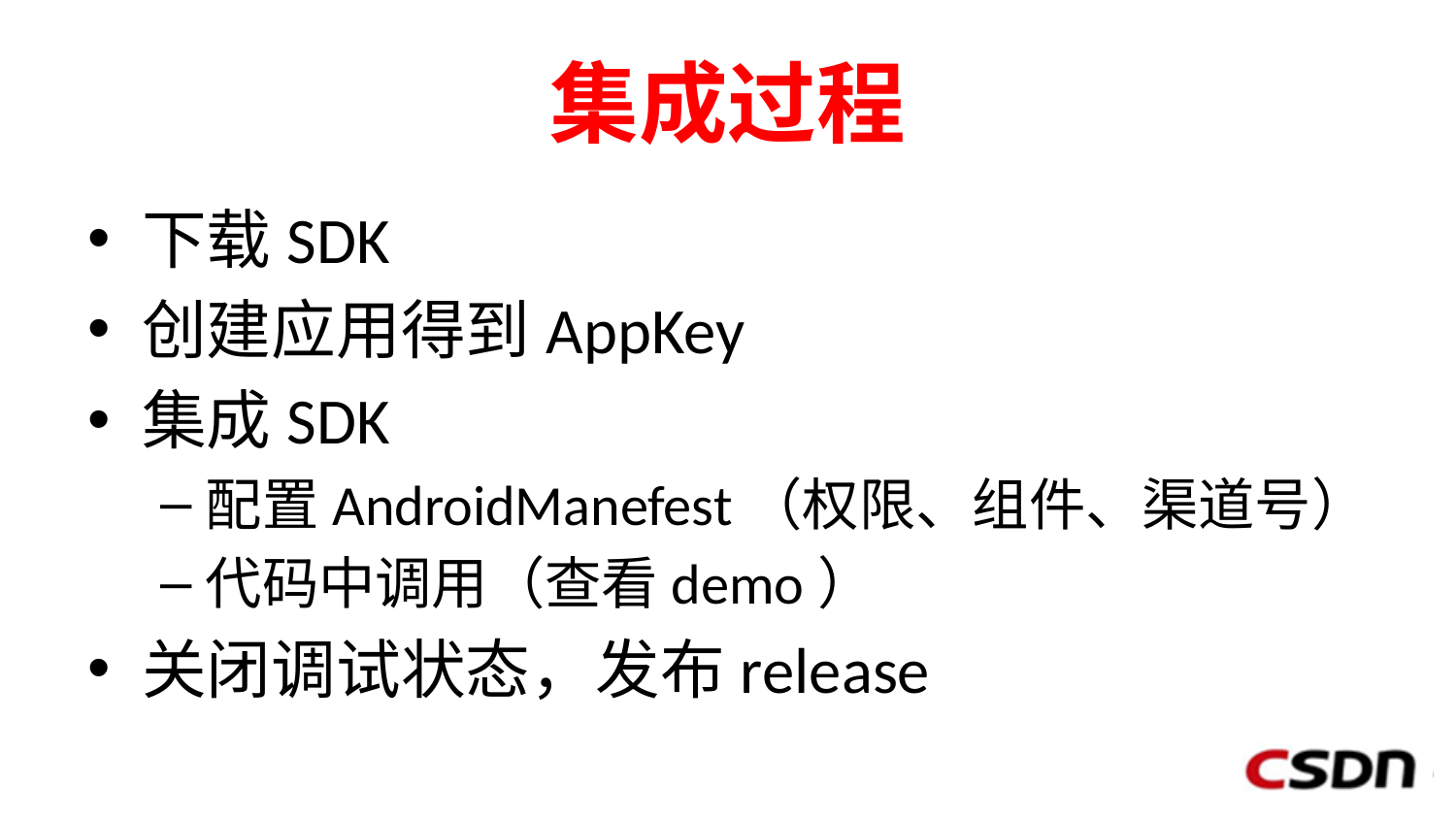

# 集成过程
下载SDK
创建应用得到AppKey
集成SDK
配置AndroidManefest（权限、组件、渠道号）
代码中调用（查看demo）
关闭调试状态，发布release